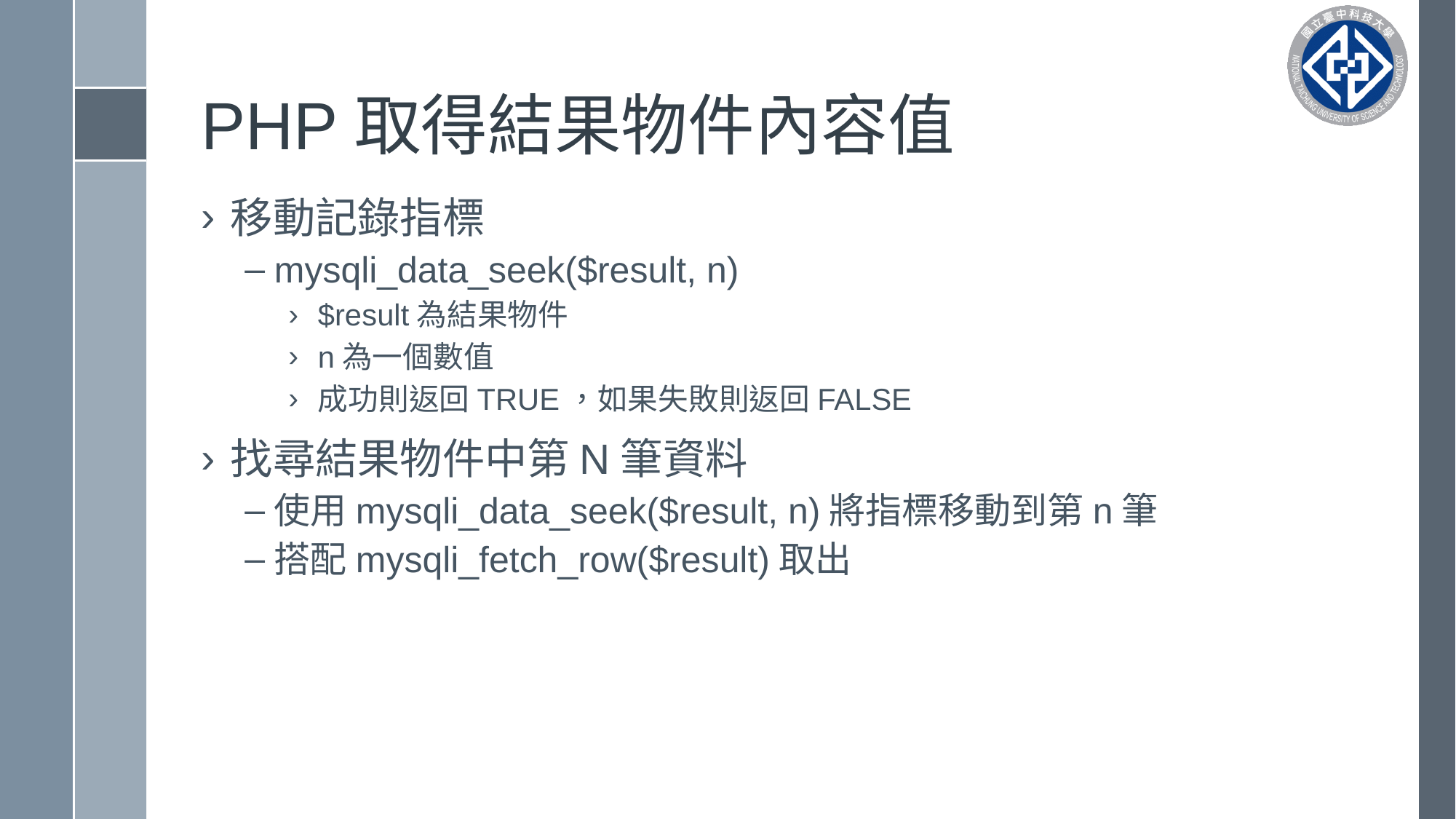

# PHP取得結果物件內容值
移動記錄指標
mysqli_data_seek($result, n)
$result為結果物件
n為一個數值
成功則返回TRUE，如果失敗則返回FALSE
找尋結果物件中第N筆資料
使用mysqli_data_seek($result, n)將指標移動到第n筆
搭配mysqli_fetch_row($result)取出